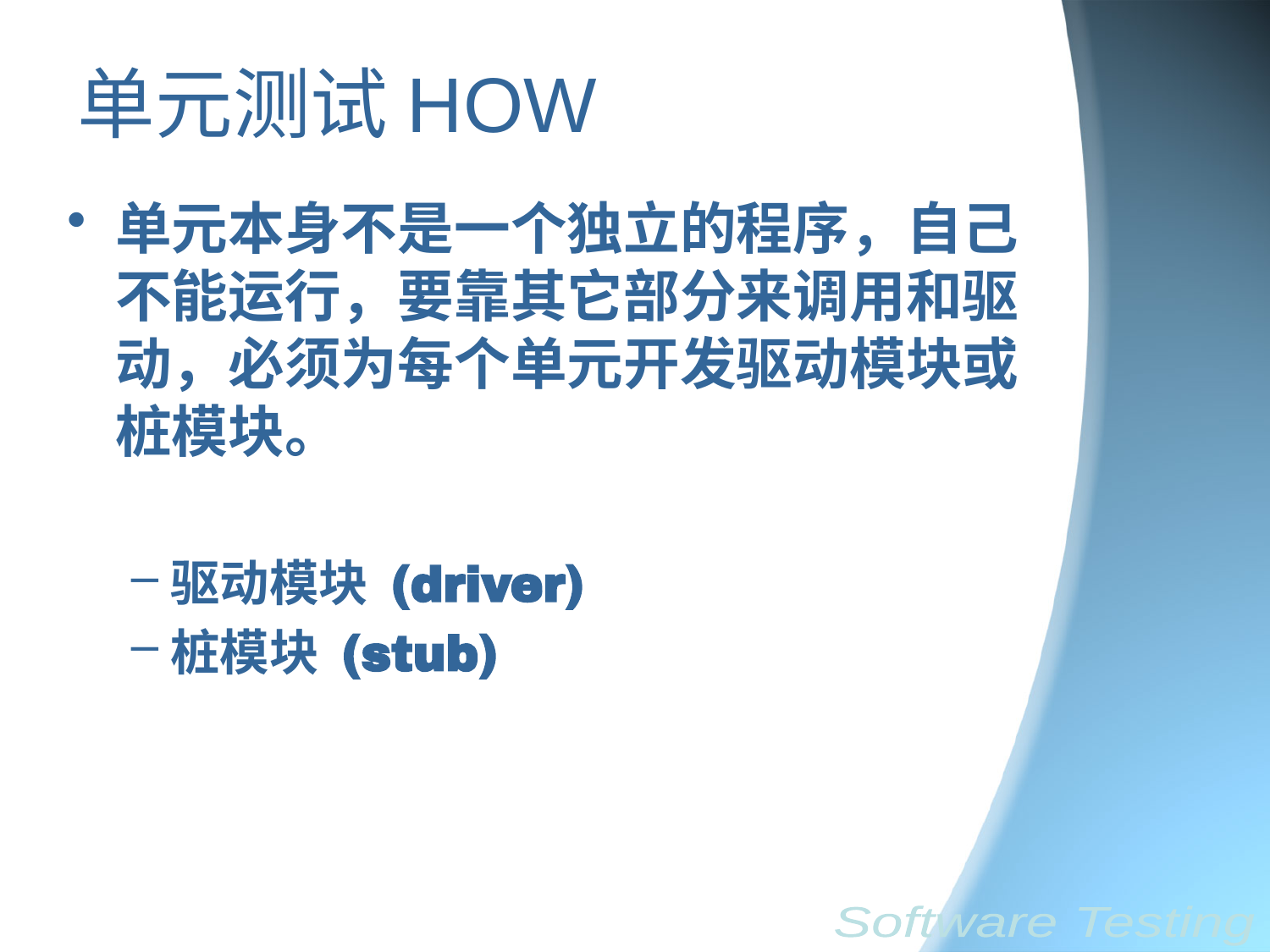

# 单元测试HOW
单元本身不是一个独立的程序，自己不能运行，要靠其它部分来调用和驱动，必须为每个单元开发驱动模块或桩模块。

驱动模块 (driver)
桩模块 (stub)